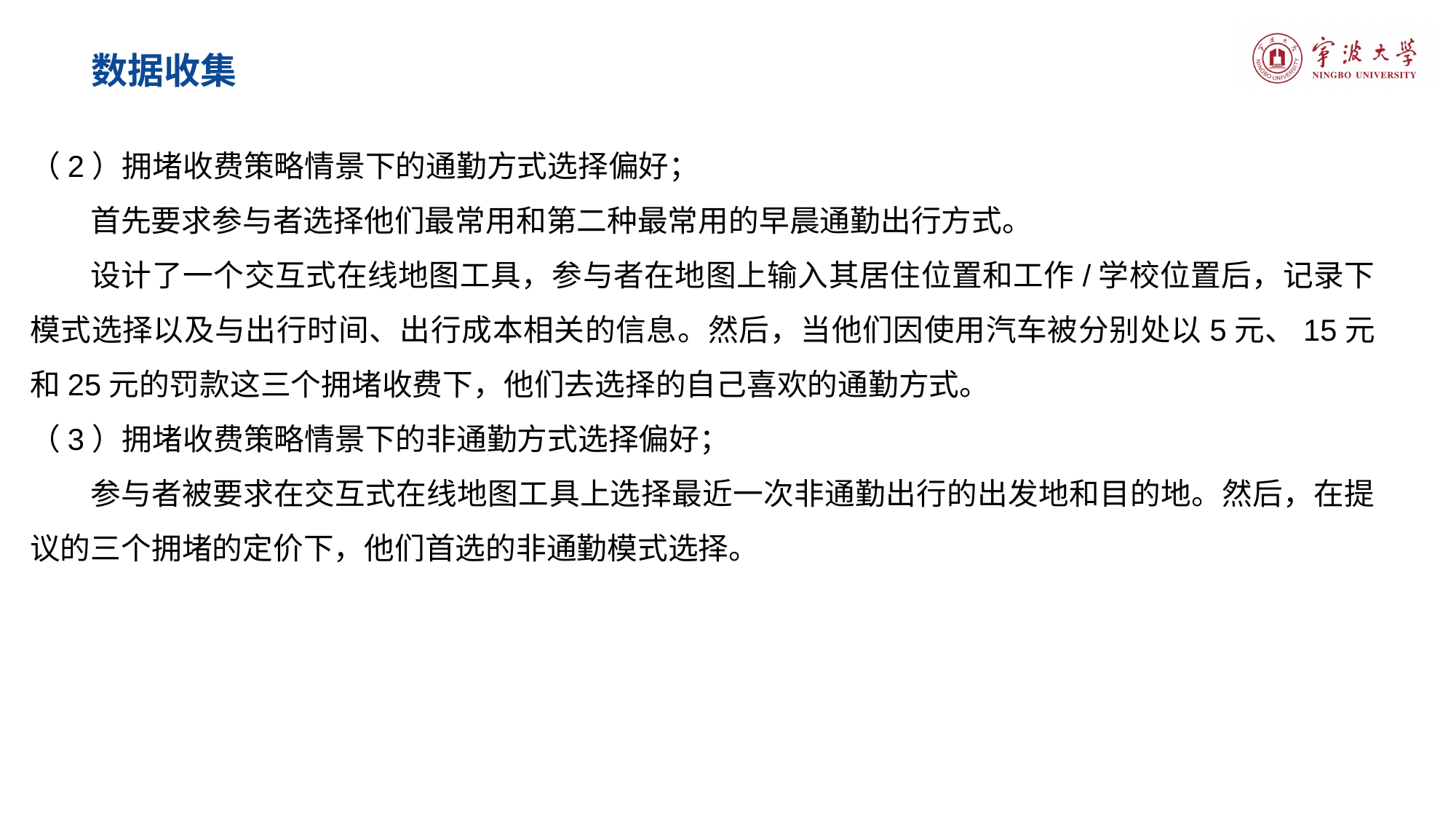

数据收集
（2）拥堵收费策略情景下的通勤方式选择偏好；
首先要求参与者选择他们最常用和第二种最常用的早晨通勤出行方式。
设计了一个交互式在线地图工具，参与者在地图上输入其居住位置和工作/学校位置后，记录下模式选择以及与出行时间、出行成本相关的信息。然后，当他们因使用汽车被分别处以5元、15元和25元的罚款这三个拥堵收费下，他们去选择的自己喜欢的通勤方式。
（3）拥堵收费策略情景下的非通勤方式选择偏好；
参与者被要求在交互式在线地图工具上选择最近一次非通勤出行的出发地和目的地。然后，在提议的三个拥堵的定价下，他们首选的非通勤模式选择。
题目：自动驾驶汽车和街道设计：使用虚拟现实实验探索中央分隔带在提高行人过街安全性方面的作用
期刊：Accident Analysis and Prevention